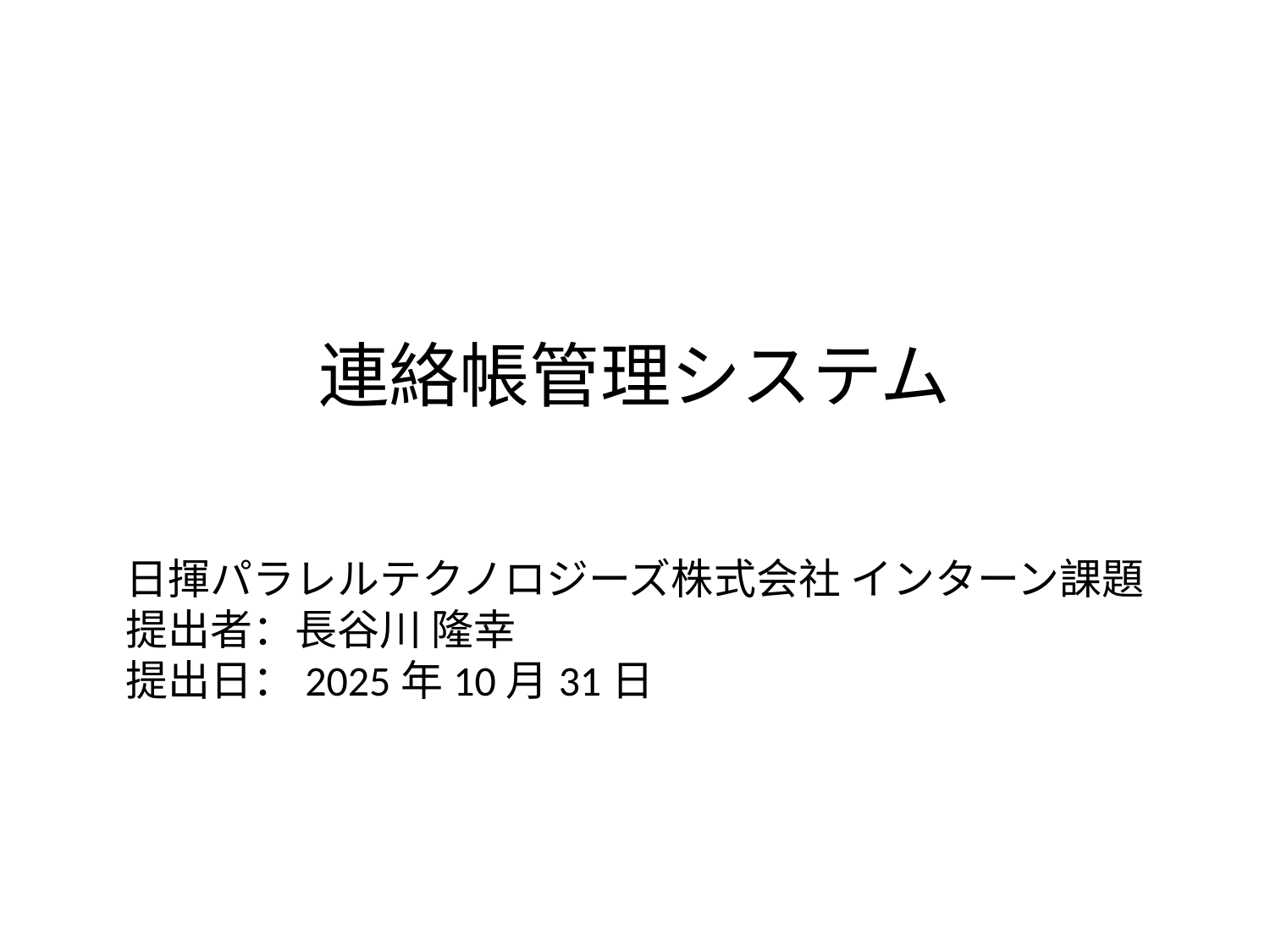

連絡帳管理システム

日揮パラレルテクノロジーズ株式会社 インターン課題
提出者：長谷川 隆幸
提出日：2025年10月31日